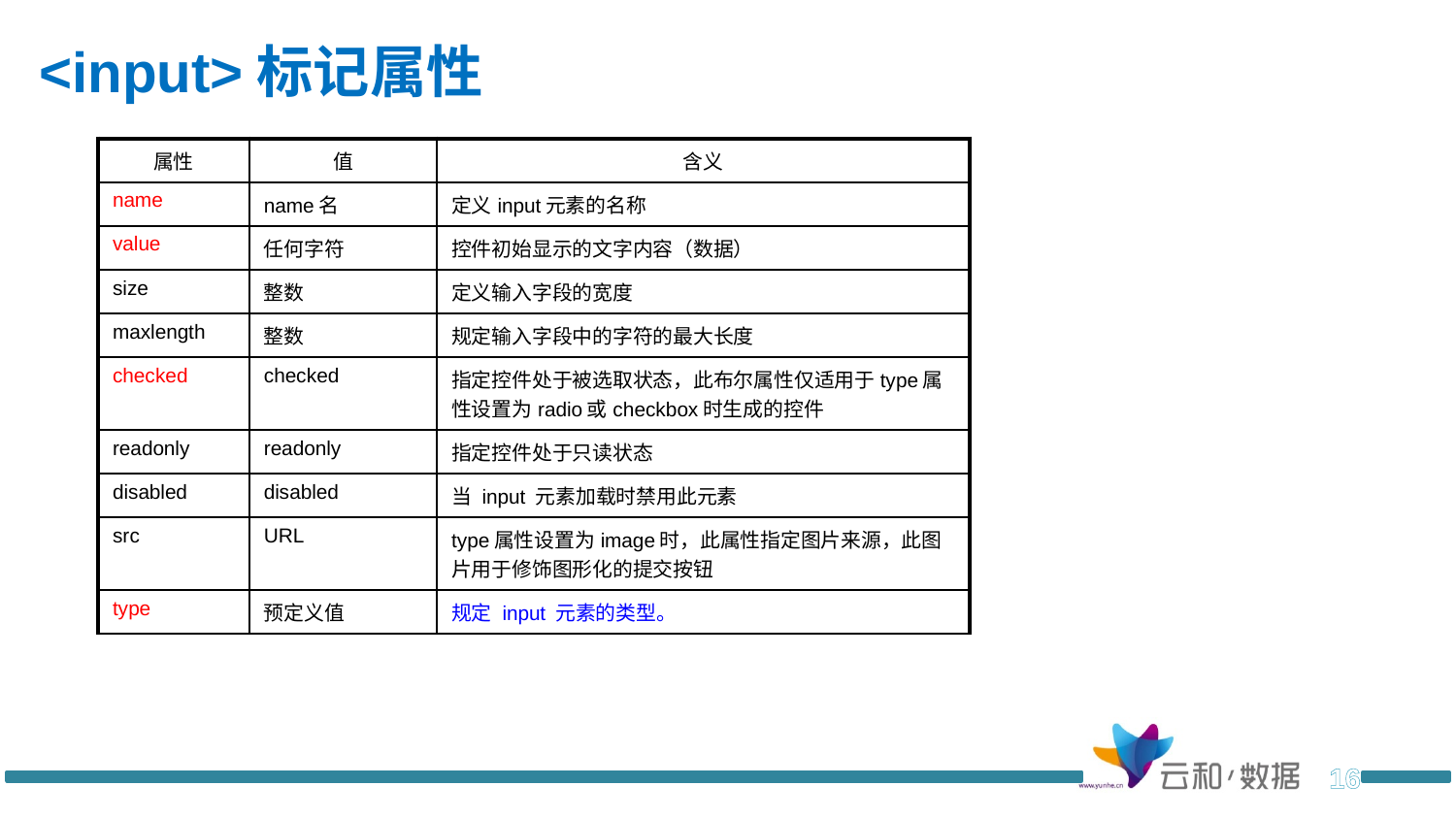

# <input>标记属性
| 属性 | 值 | 含义 |
| --- | --- | --- |
| name | name名 | 定义input元素的名称 |
| value | 任何字符 | 控件初始显示的文字内容（数据） |
| size | 整数 | 定义输入字段的宽度 |
| maxlength | 整数 | 规定输入字段中的字符的最大长度 |
| checked | checked | 指定控件处于被选取状态，此布尔属性仅适用于type属性设置为radio或checkbox时生成的控件 |
| readonly | readonly | 指定控件处于只读状态 |
| disabled | disabled | 当 input 元素加载时禁用此元素 |
| src | URL | type属性设置为image时，此属性指定图片来源，此图片用于修饰图形化的提交按钮 |
| type | 预定义值 | 规定 input 元素的类型。 |
16